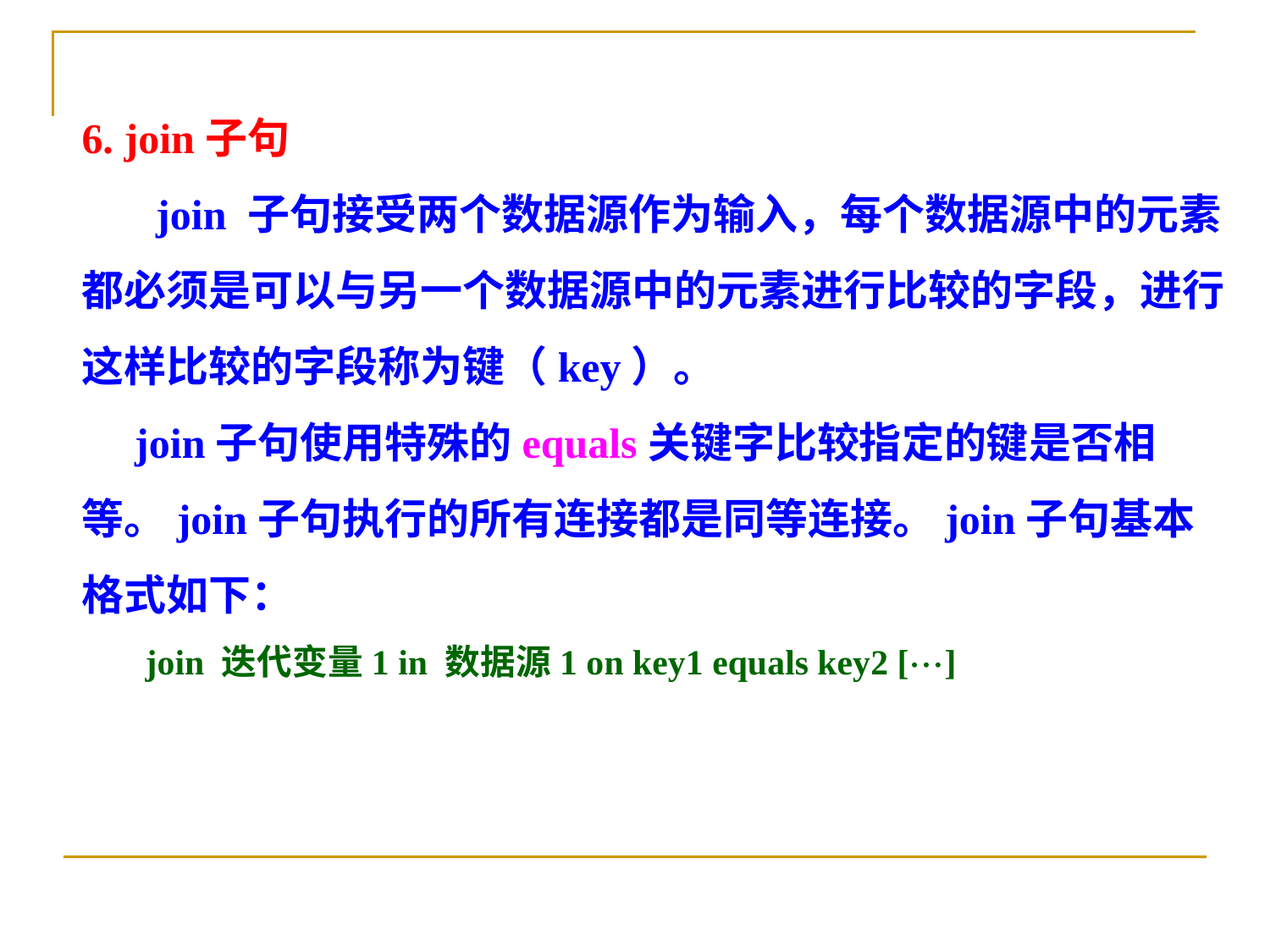

6. join子句
       join 子句接受两个数据源作为输入，每个数据源中的元素都必须是可以与另一个数据源中的元素进行比较的字段，进行这样比较的字段称为键（key）。
     join子句使用特殊的equals关键字比较指定的键是否相等。join子句执行的所有连接都是同等连接。join子句基本格式如下：
join 迭代变量1 in 数据源1 on key1 equals key2 […]